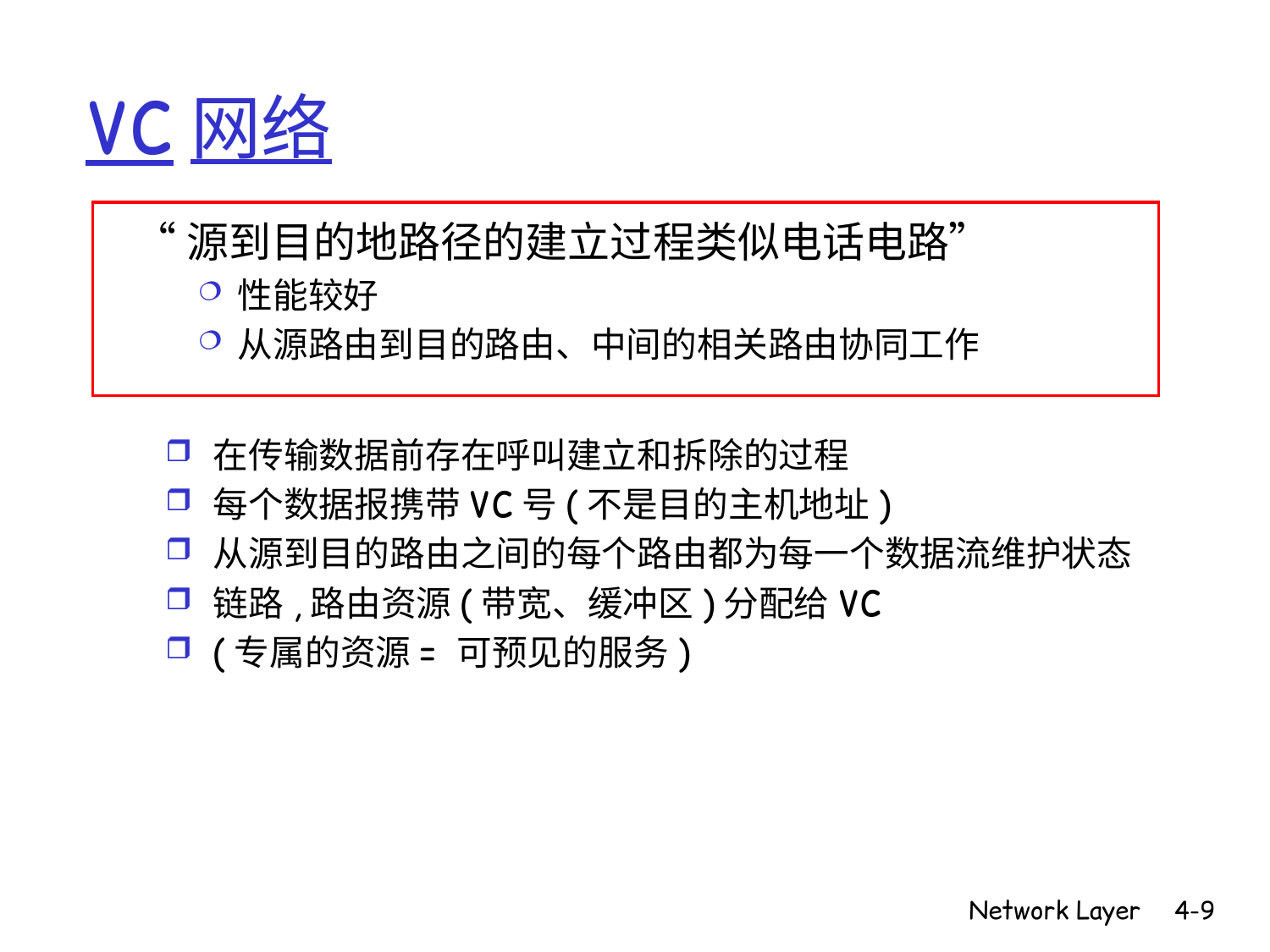

# VC网络

“源到目的地路径的建立过程类似电话电路”
性能较好
从源路由到目的路由、中间的相关路由协同工作

在传输数据前存在呼叫建立和拆除的过程
每个数据报携带VC号(不是目的主机地址)
从源到目的路由之间的每个路由都为每一个数据流维护状态
链路,路由资源(带宽、缓冲区)分配给VC
(专属的资源= 可预见的服务)

Network Layer
4-9